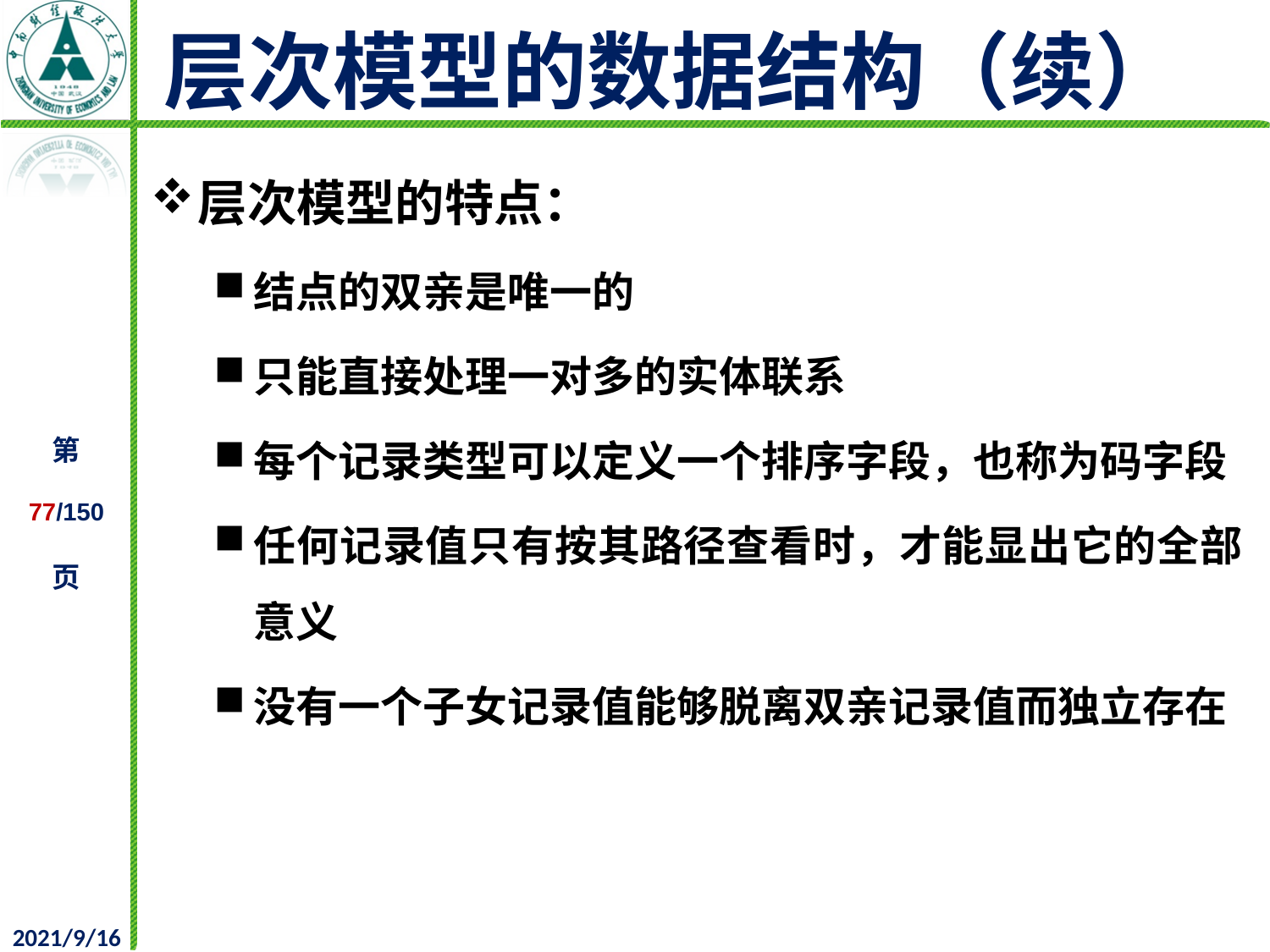

# 层次模型的数据结构（续）
层次模型的特点：
结点的双亲是唯一的
只能直接处理一对多的实体联系
每个记录类型可以定义一个排序字段，也称为码字段
任何记录值只有按其路径查看时，才能显出它的全部意义
没有一个子女记录值能够脱离双亲记录值而独立存在
2021/9/16